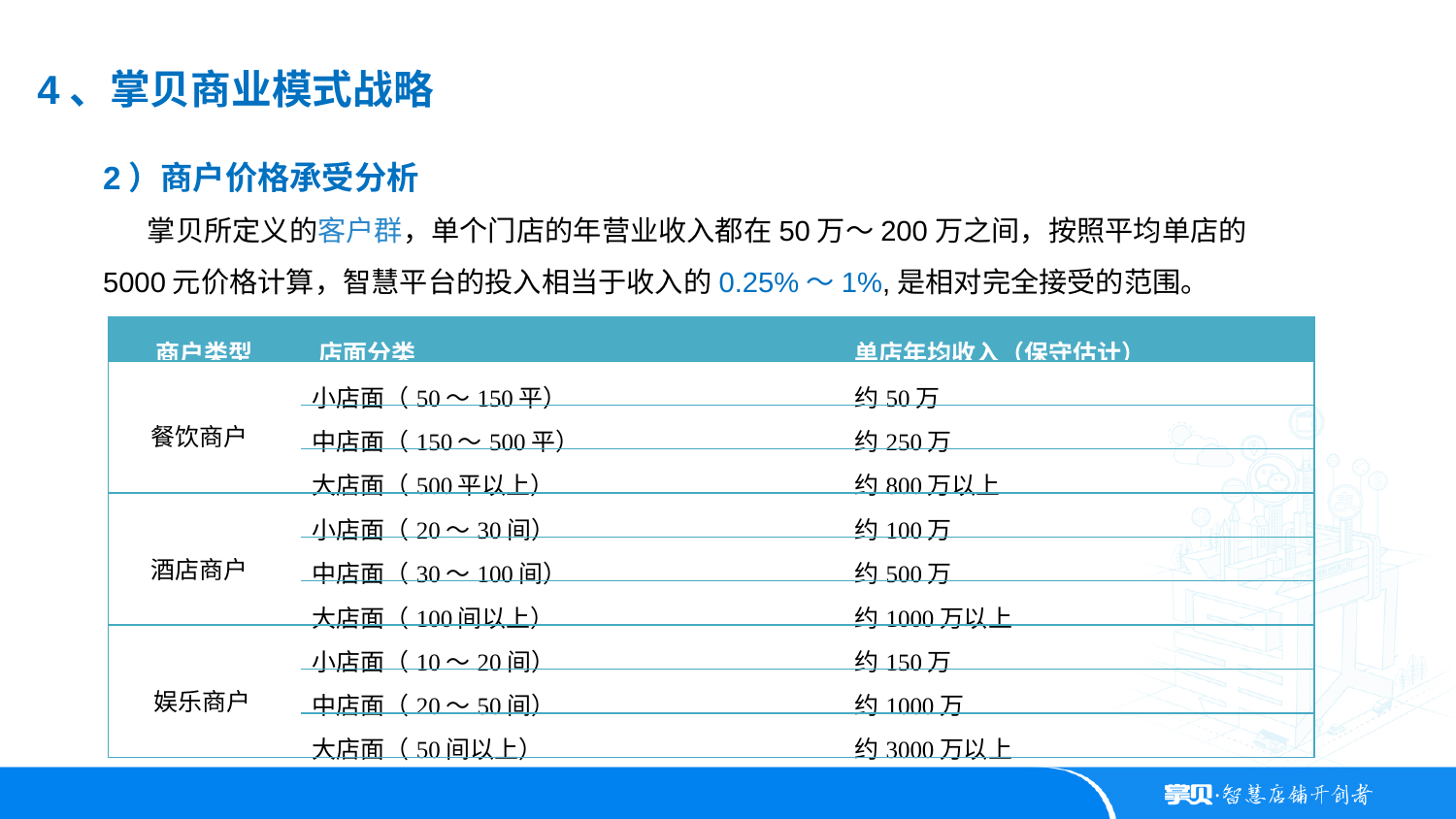

4、掌贝商业模式战略
2）商户价格承受分析
      掌贝所定义的客户群，单个门店的年营业收入都在50万～200万之间，按照平均单店的5000元价格计算，智慧平台的投入相当于收入的0.25%～1%,是相对完全接受的范围。
| 商户类型 | 店面分类 | 单店年均收入（保守估计） |
| --- | --- | --- |
| 餐饮商户 | 小店面（50～150平） | 约50万 |
|  | 中店面（150～500平） | 约250万 |
|  | 大店面（500平以上） | 约800万以上 |
| 酒店商户 | 小店面（20～30间） | 约100万 |
|  | 中店面（30～100间） | 约500万 |
|  | 大店面（100间以上） | 约1000万以上 |
| 娱乐商户 | 小店面（10～20间） | 约150万 |
|  | 中店面（20～50间） | 约1000万 |
|  | 大店面（50间以上） | 约3000万以上 |